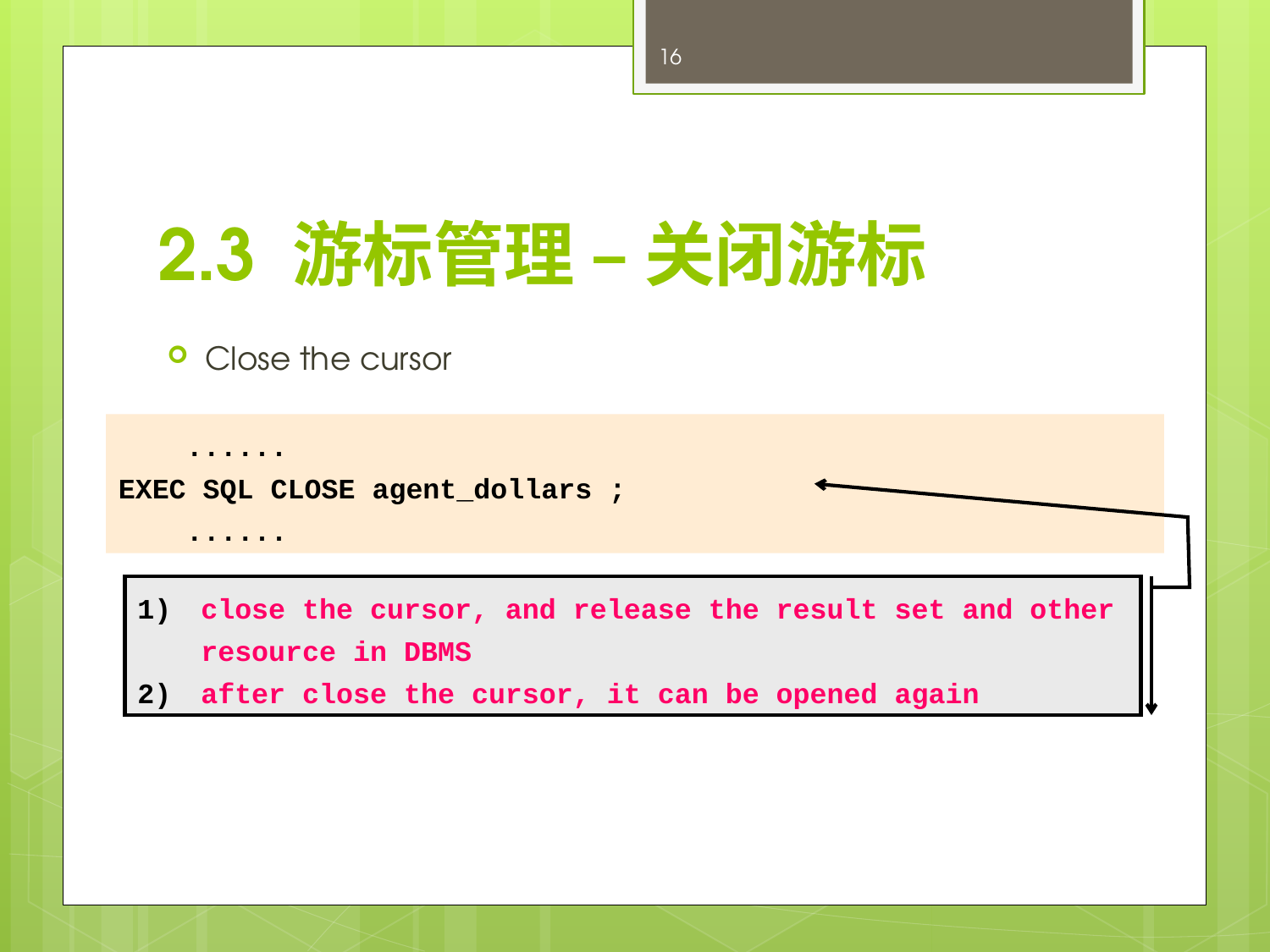

16
# 2.3 游标管理 – 关闭游标
Close the cursor
    ......
EXEC SQL CLOSE agent_dollars ;
    ......
close the cursor, and release the result set and other resource in DBMS
after close the cursor, it can be opened again